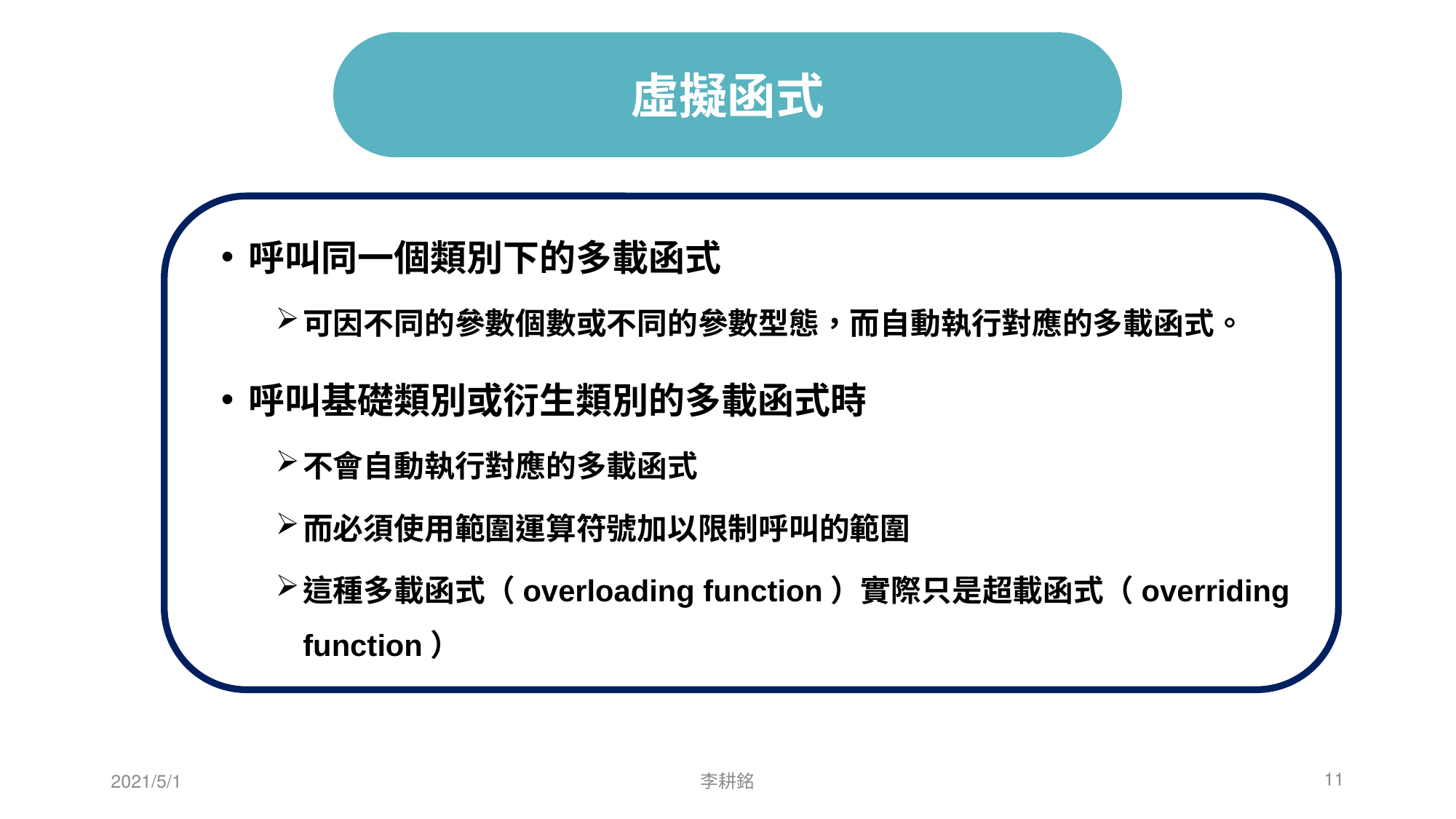

# 虛擬函式

呼叫同一個類別下的多載函式
可因不同的參數個數或不同的參數型態，而自動執行對應的多載函式。
呼叫基礎類別或衍生類別的多載函式時
不會自動執行對應的多載函式
而必須使用範圍運算符號加以限制呼叫的範圍
這種多載函式（overloading function）實際只是超載函式（overriding function）
2021/5/1
李耕銘
11